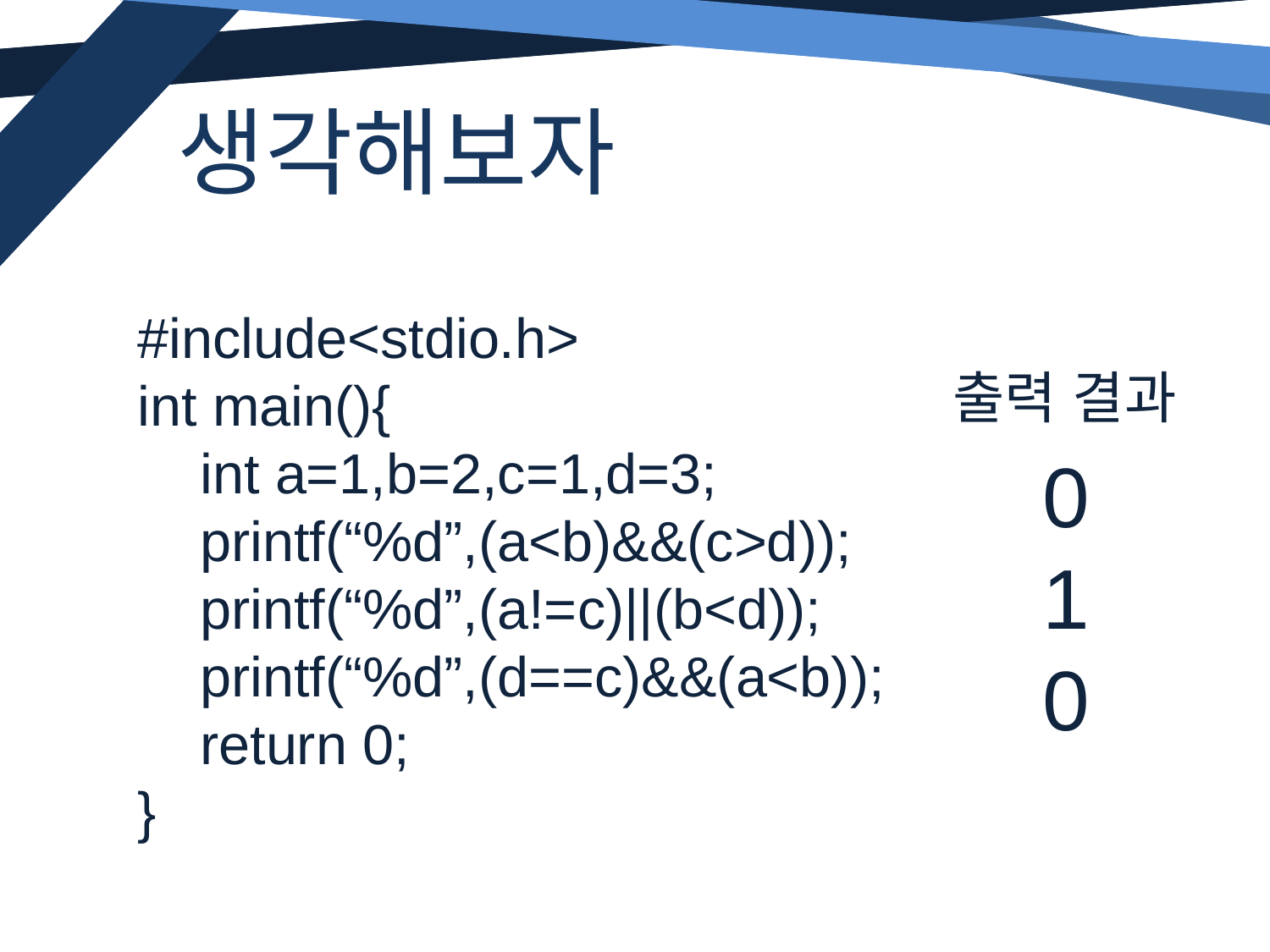

생각해보자
#include<stdio.h>
int main(){
    int a=1,b=2,c=1,d=3;
    printf(“%d”,(a<b)&&(c>d));
    printf(“%d”,(a!=c)||(b<d));
    printf(“%d”,(d==c)&&(a<b));
    return 0;
}
출력 결과
0
1
0